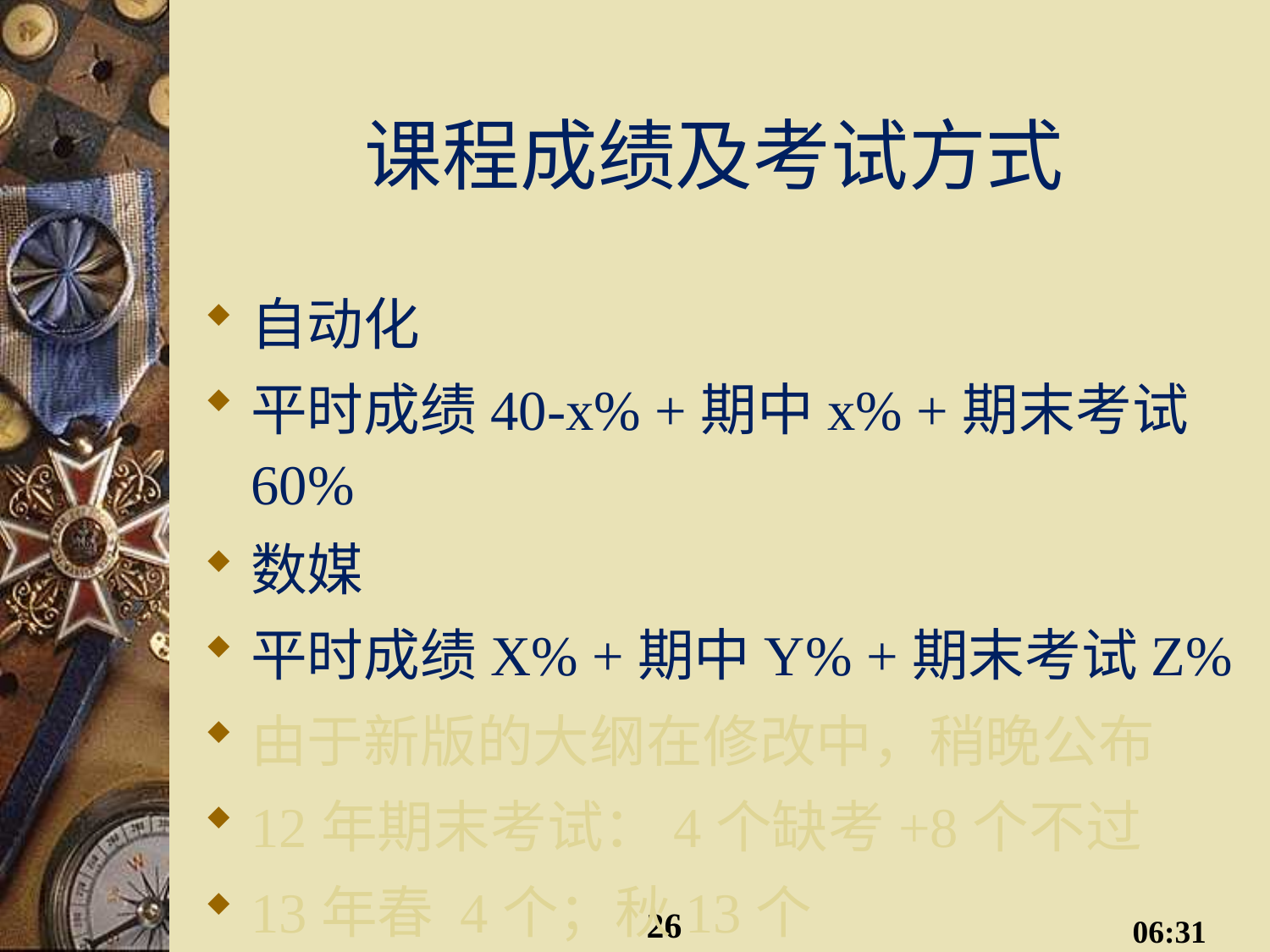

# 课程成绩及考试方式
自动化
平时成绩40-x% +期中x% +期末考试60%
数媒
平时成绩X% +期中Y% +期末考试Z%
由于新版的大纲在修改中，稍晚公布
12年期末考试：4个缺考+8个不过
13年春 4个；秋13个